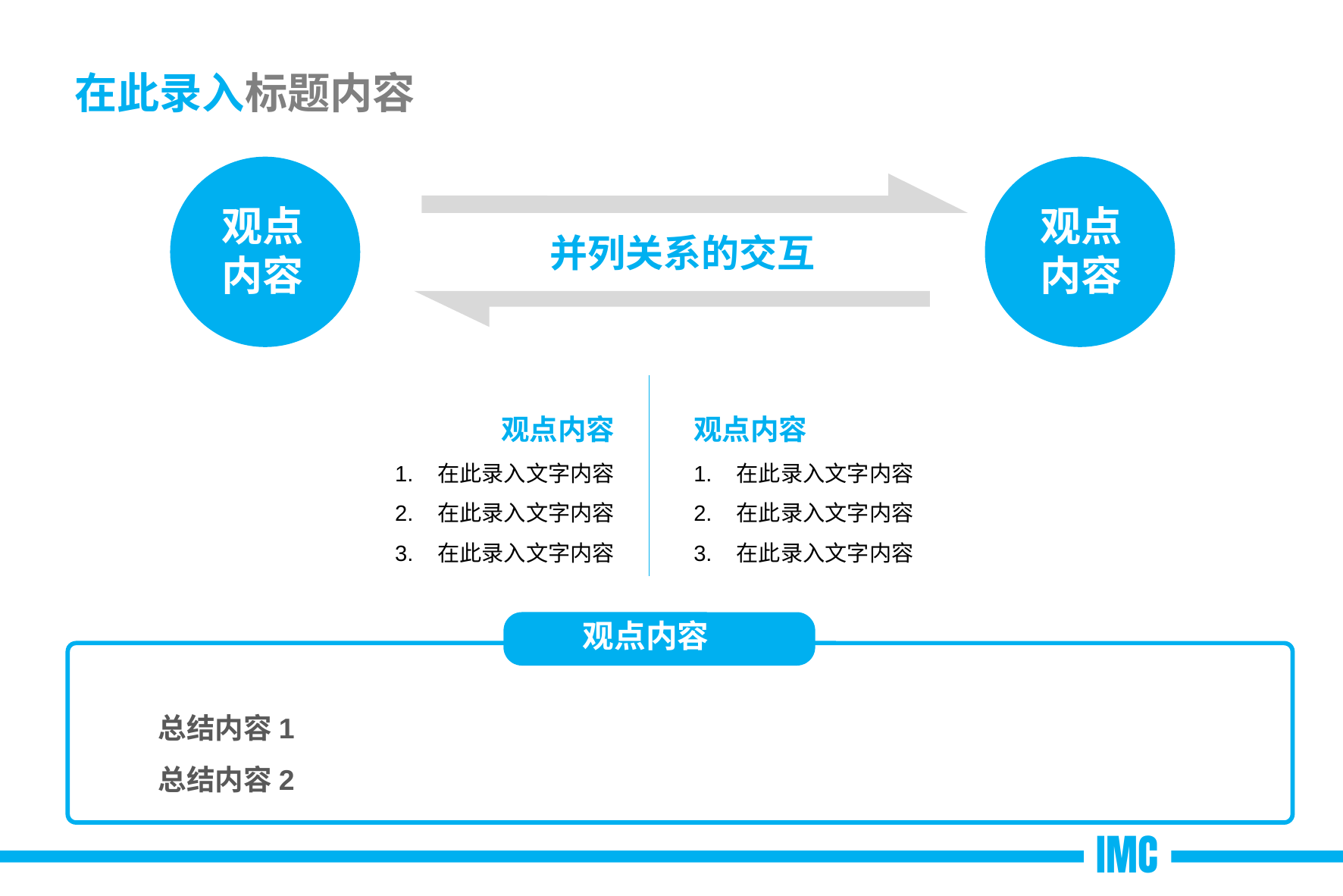

# 在此录入标题内容

观点
内容
观点
内容
并列关系的交互

观点内容
在此录入文字内容
在此录入文字内容
在此录入文字内容
观点内容
在此录入文字内容
在此录入文字内容
在此录入文字内容

观点内容

总结内容1
总结内容2